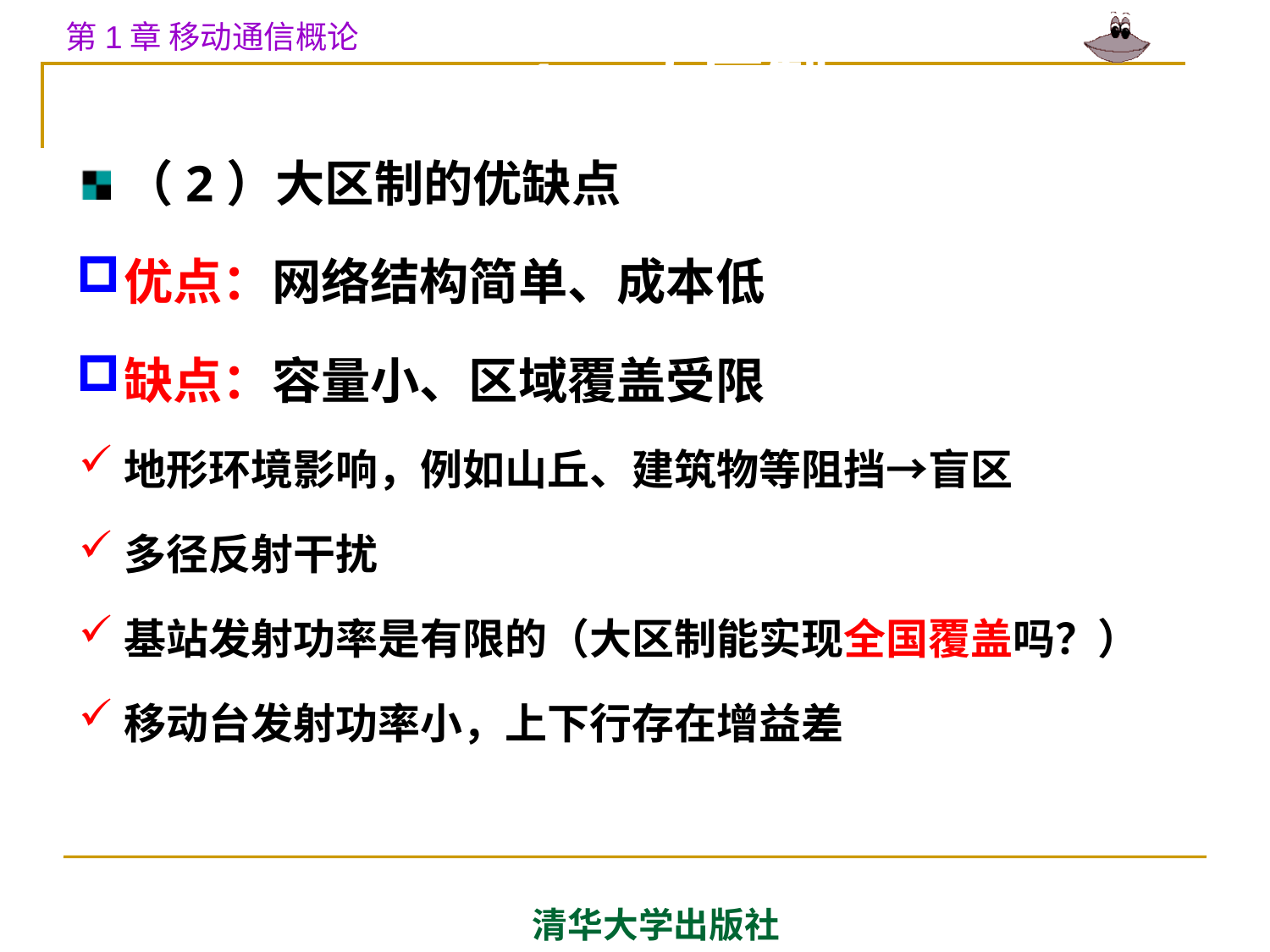

# 1、大区制
（2）大区制的优缺点
优点：网络结构简单、成本低
缺点：容量小、区域覆盖受限
地形环境影响，例如山丘、建筑物等阻挡→盲区
多径反射干扰
基站发射功率是有限的（大区制能实现全国覆盖吗？）
移动台发射功率小，上下行存在增益差